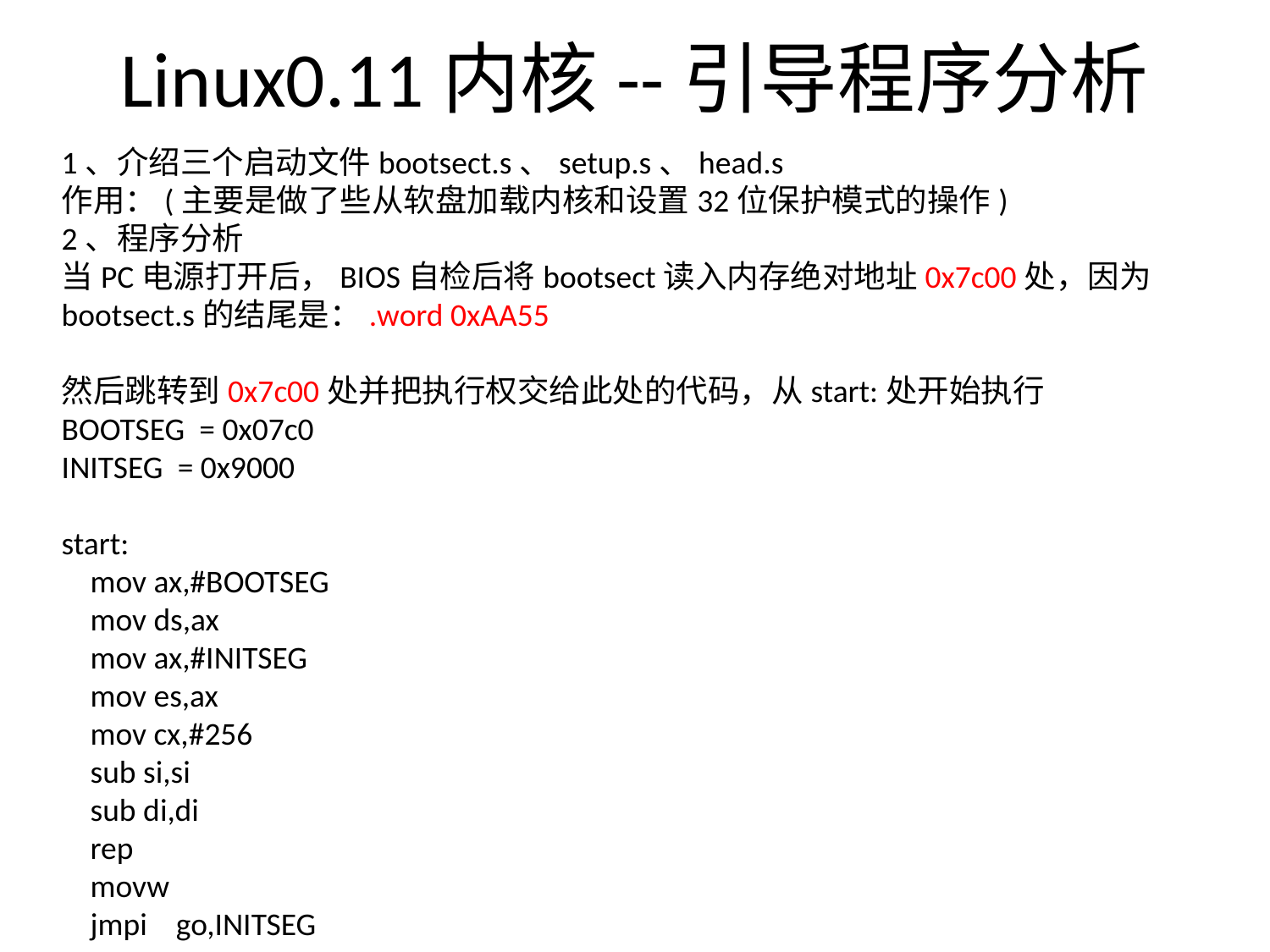

# Linux0.11内核--引导程序分析
1、介绍三个启动文件bootsect.s、setup.s、head.s
作用：(主要是做了些从软盘加载内核和设置32位保护模式的操作)
2、程序分析
当PC电源打开后，BIOS自检后将bootsect读入内存绝对地址0x7c00处，因为bootsect.s的结尾是：.word 0xAA55

然后跳转到0x7c00处并把执行权交给此处的代码，从start:处开始执行
BOOTSEG  = 0x07c0
INITSEG  = 0x9000

start:
    mov ax,#BOOTSEG
    mov ds,ax
    mov ax,#INITSEG
    mov es,ax
    mov cx,#256
    sub si,si
    sub di,di
    rep
    movw
    jmpi    go,INITSEG